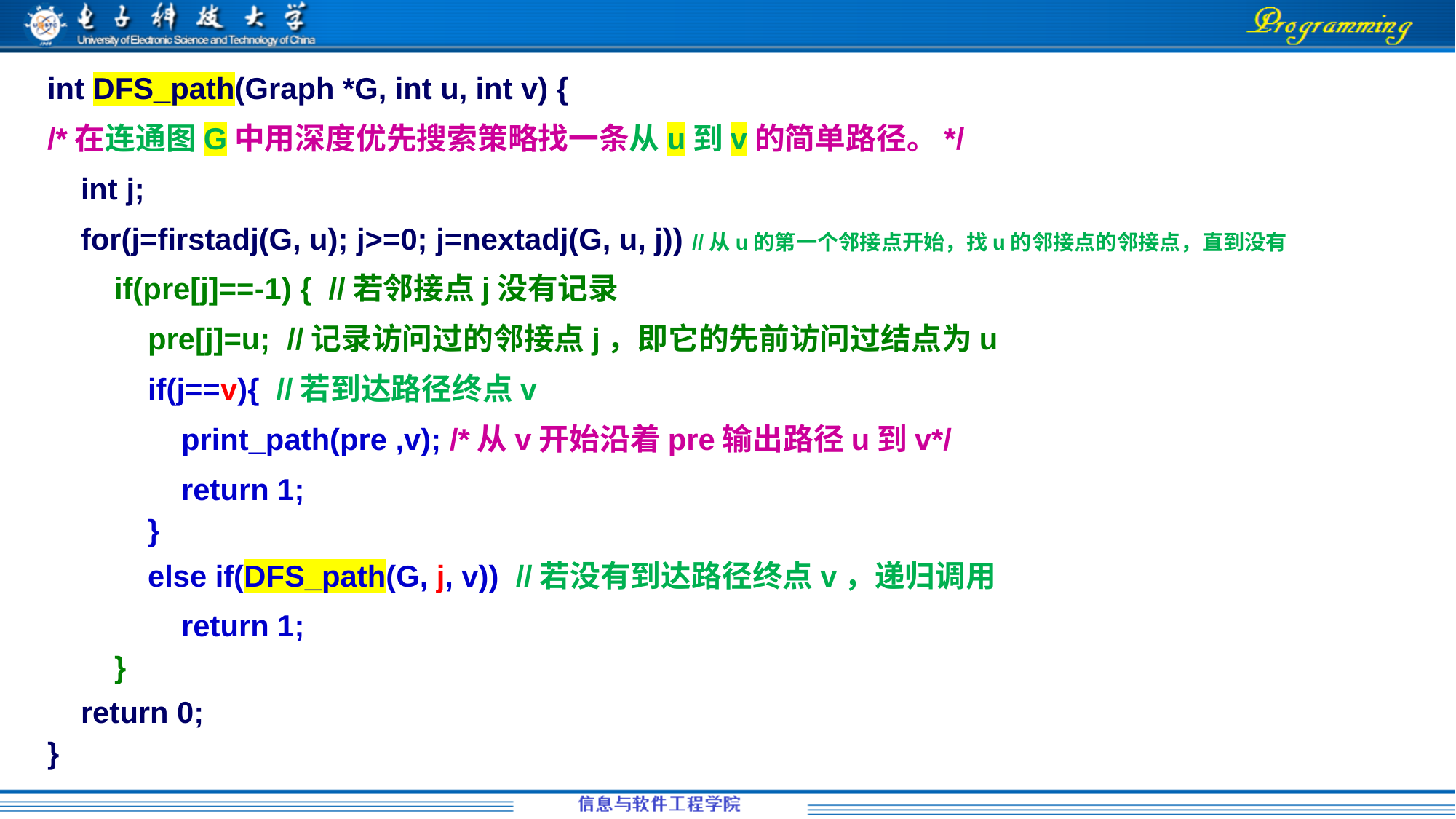

int DFS_path(Graph *G, int u, int v) {
/*在连通图G中用深度优先搜索策略找一条从u到v的简单路径。*/
    int j;
    for(j=firstadj(G, u); j>=0; j=nextadj(G, u, j)) //从u的第一个邻接点开始，找u的邻接点的邻接点，直到没有
        if(pre[j]==-1) {  //若邻接点j没有记录
            pre[j]=u;  //记录访问过的邻接点j，即它的先前访问过结点为u
            if(j==v){  //若到达路径终点v
                print_path(pre ,v); /*从v开始沿着pre输出路径u到v*/
                return 1;
            }
            else if(DFS_path(G, j, v))  //若没有到达路径终点v，递归调用
                return 1;
        }
    return 0;
}